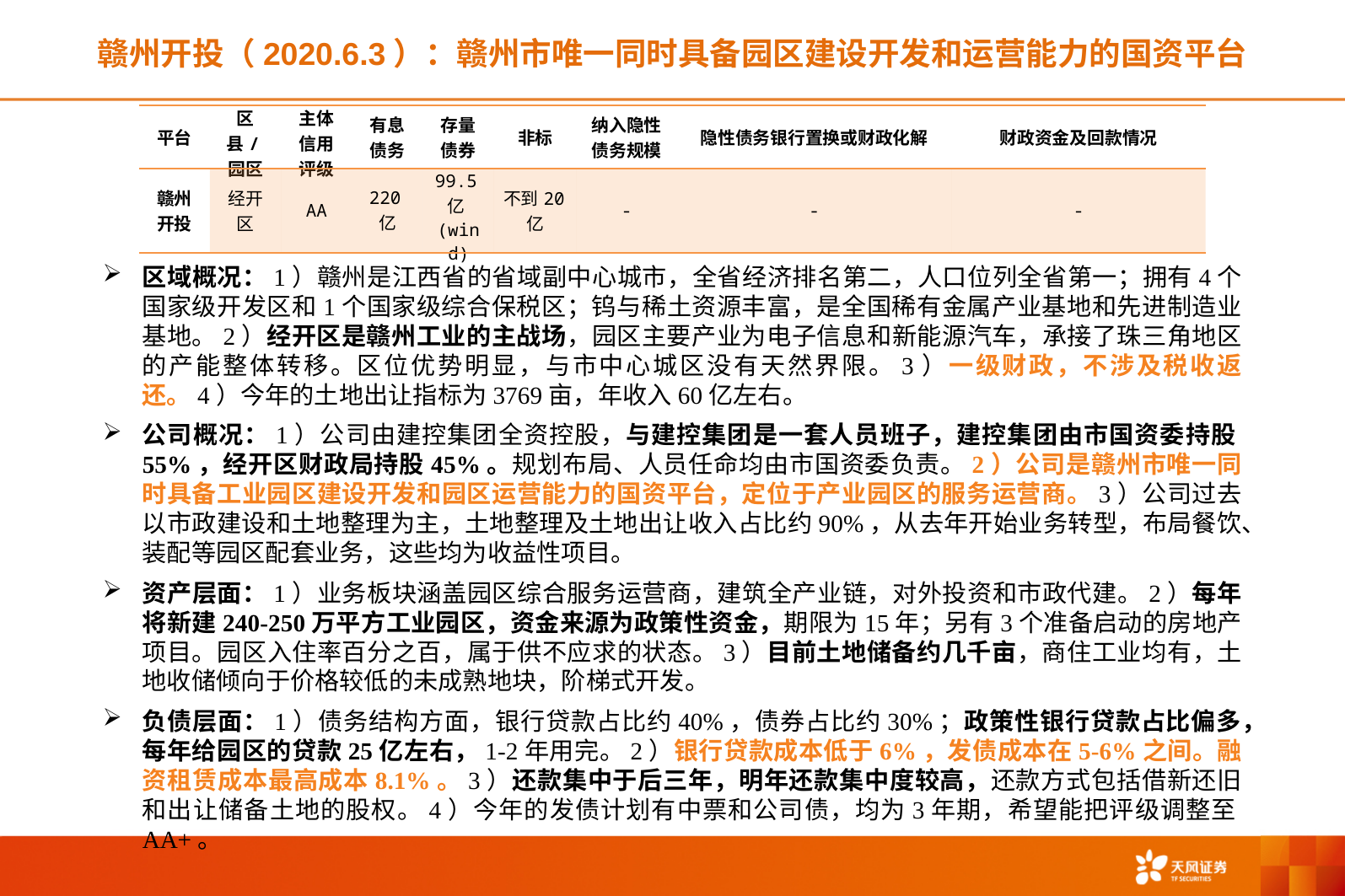

赣州开投（2020.6.3）：赣州市唯一同时具备园区建设开发和运营能力的国资平台
| 平台 | 区县/园区 | 主体信用评级 | 有息债务 | 存量债券 | 非标 | 纳入隐性债务规模 | 隐性债务银行置换或财政化解 | 财政资金及回款情况 |
| --- | --- | --- | --- | --- | --- | --- | --- | --- |
| 赣州开投 | 经开区 | AA | 220亿 | 99.5亿(wind) | 不到20亿 | - | - | - |
区域概况：1）赣州是江西省的省域副中心城市，全省经济排名第二，人口位列全省第一；拥有4个国家级开发区和1个国家级综合保税区；钨与稀土资源丰富，是全国稀有金属产业基地和先进制造业基地。2）经开区是赣州工业的主战场，园区主要产业为电子信息和新能源汽车，承接了珠三角地区的产能整体转移。区位优势明显，与市中心城区没有天然界限。3）一级财政，不涉及税收返还。4）今年的土地出让指标为3769亩，年收入60亿左右。
公司概况：1）公司由建控集团全资控股，与建控集团是一套人员班子，建控集团由市国资委持股55%，经开区财政局持股45%。规划布局、人员任命均由市国资委负责。2）公司是赣州市唯一同时具备工业园区建设开发和园区运营能力的国资平台，定位于产业园区的服务运营商。3）公司过去以市政建设和土地整理为主，土地整理及土地出让收入占比约90%，从去年开始业务转型，布局餐饮、装配等园区配套业务，这些均为收益性项目。
资产层面：1）业务板块涵盖园区综合服务运营商，建筑全产业链，对外投资和市政代建。2）每年将新建240-250万平方工业园区，资金来源为政策性资金，期限为15年；另有3个准备启动的房地产项目。园区入住率百分之百，属于供不应求的状态。3）目前土地储备约几千亩，商住工业均有，土地收储倾向于价格较低的未成熟地块，阶梯式开发。
负债层面：1）债务结构方面，银行贷款占比约40%，债券占比约30%；政策性银行贷款占比偏多，每年给园区的贷款25亿左右，1-2年用完。2）银行贷款成本低于6%，发债成本在5-6%之间。融资租赁成本最高成本8.1%。3）还款集中于后三年，明年还款集中度较高，还款方式包括借新还旧和出让储备土地的股权。4）今年的发债计划有中票和公司债，均为3年期，希望能把评级调整至AA+。
5